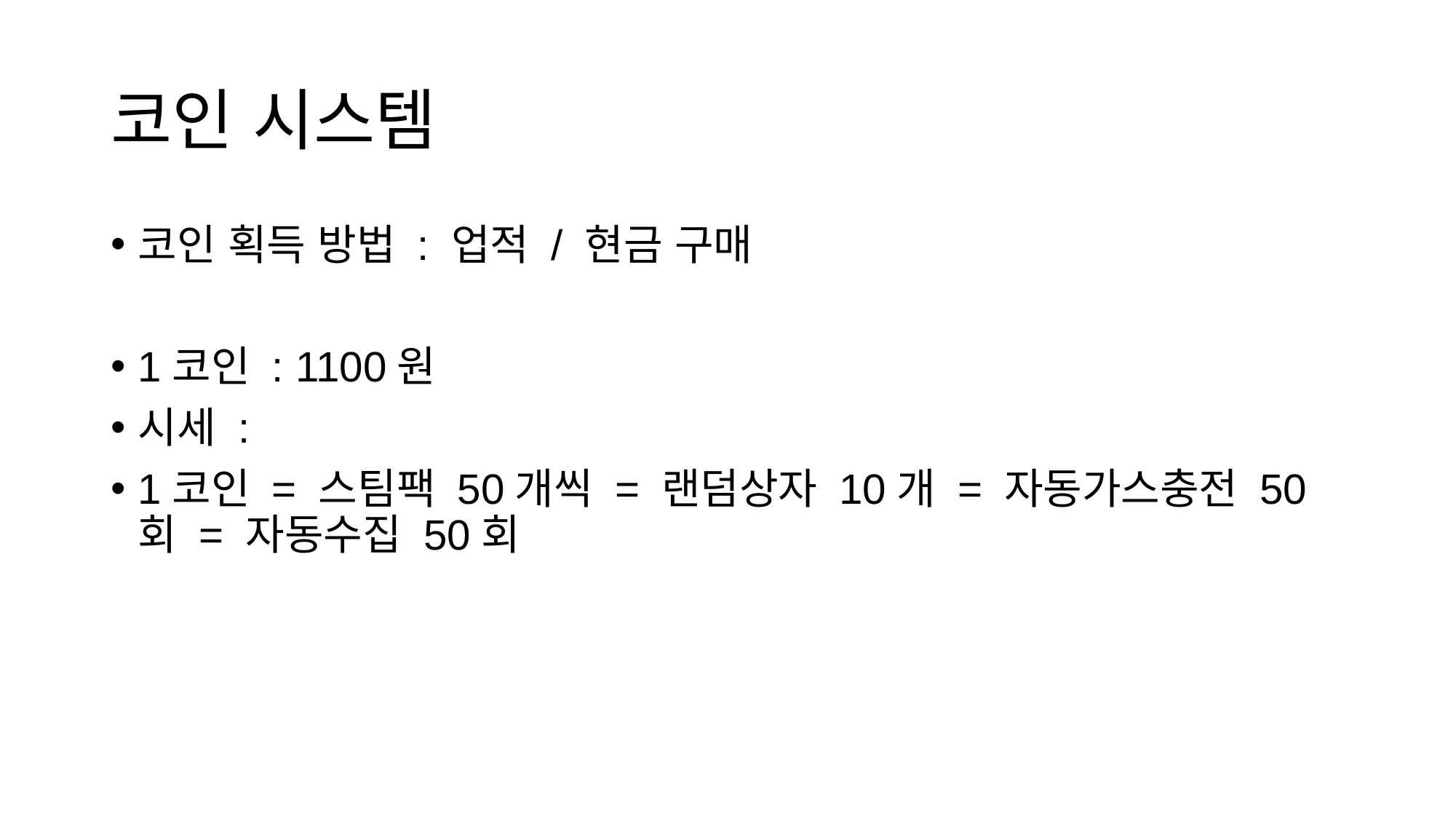

# 코인 시스템
코인 획득 방법 : 업적 / 현금 구매

1코인 : 1100원
시세 :
1코인 = 스팀팩 50개씩 = 랜덤상자 10개 = 자동가스충전 50회 = 자동수집 50회